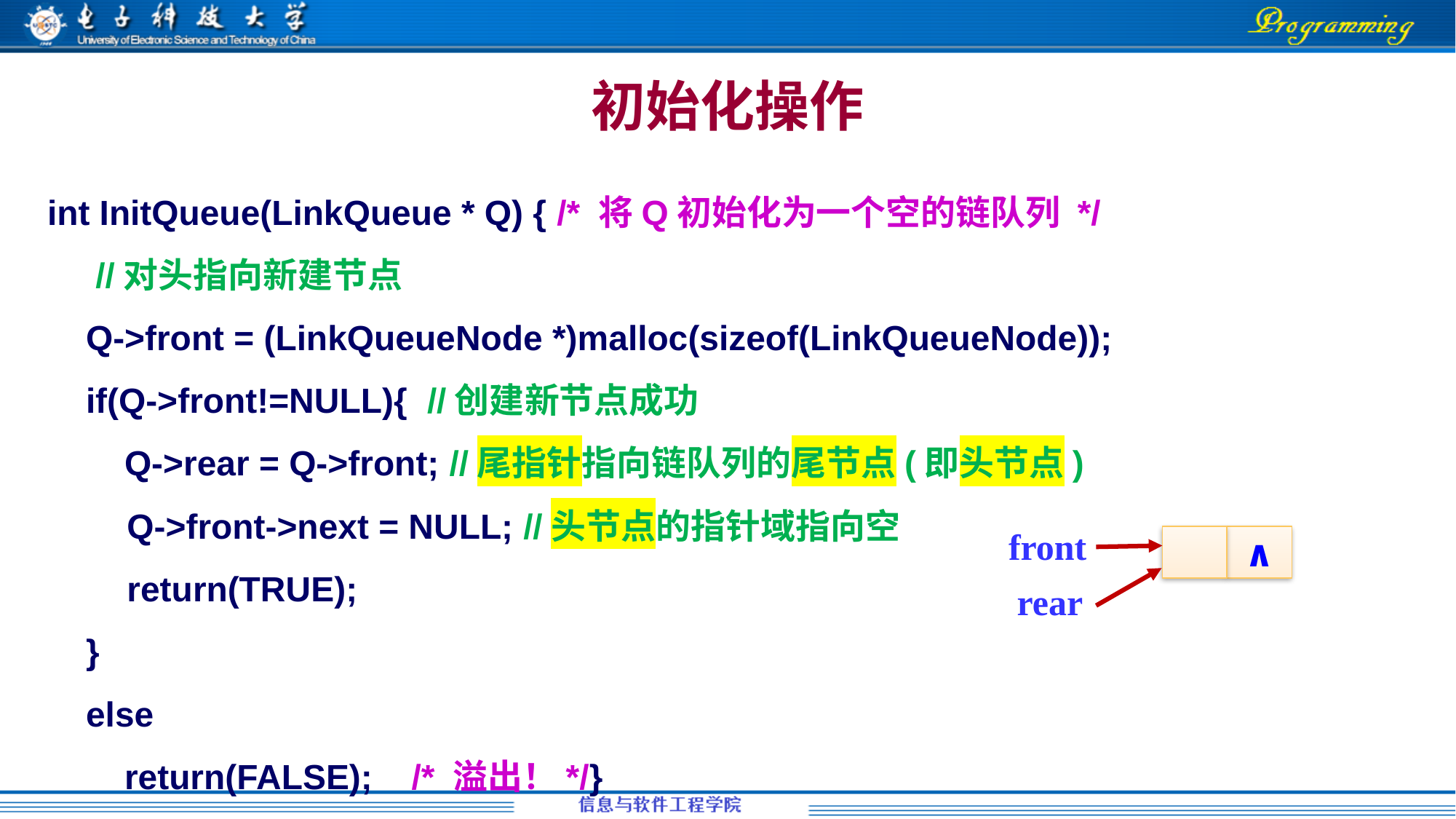

# 初始化操作
int InitQueue(LinkQueue * Q) { /* 将Q初始化为一个空的链队列 */
     //对头指向新建节点
    Q->front = (LinkQueueNode *)malloc(sizeof(LinkQueueNode));
    if(Q->front!=NULL){  //创建新节点成功
        Q->rear = Q->front; //尾指针指向链队列的尾节点(即头节点)
	    Q->front->next = NULL; //头节点的指针域指向空
 	    return(TRUE);
    }
    else
        return(FALSE);    /* 溢出！*/}
front

∧
rear